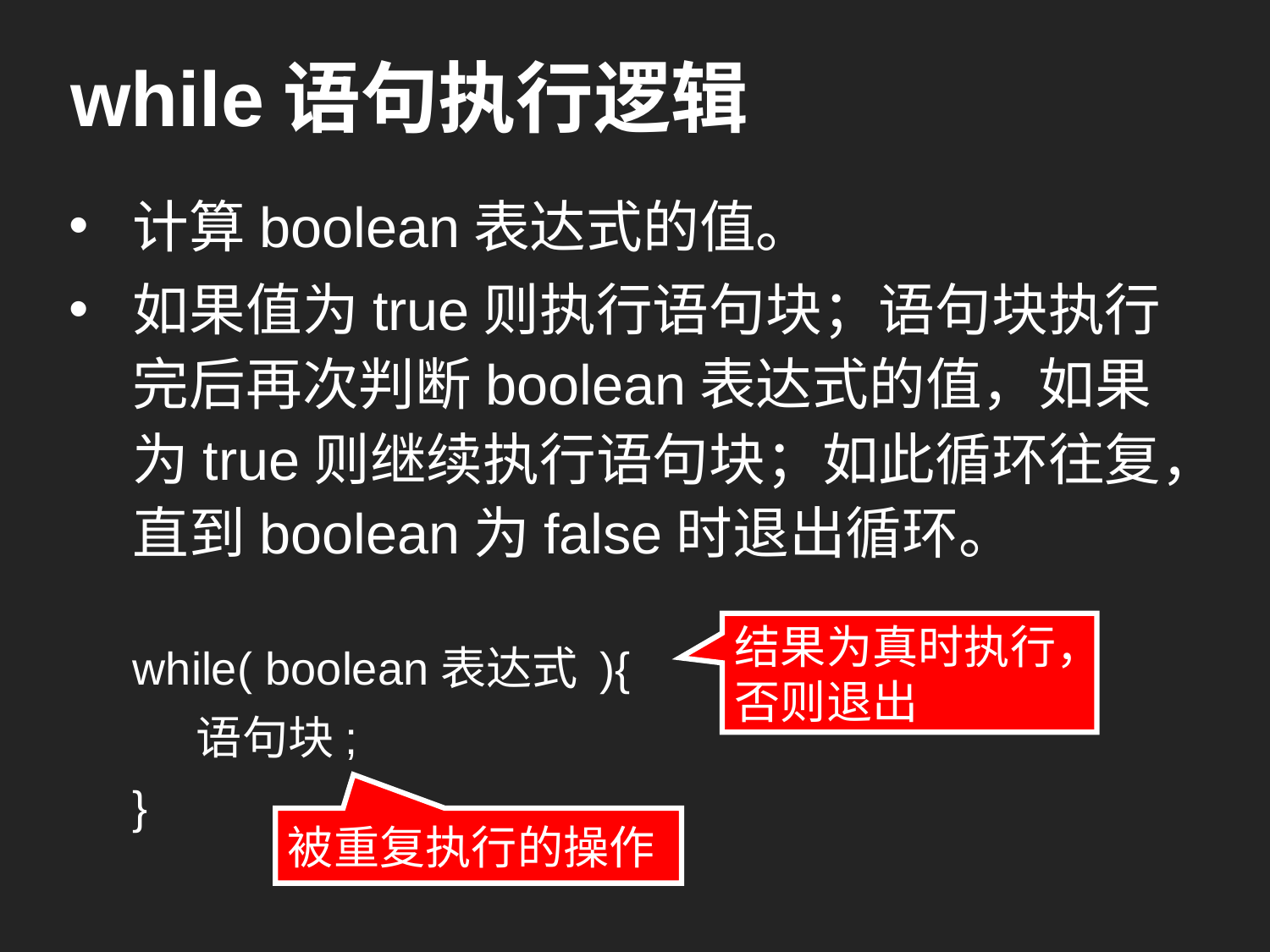

# while语句执行逻辑
计算boolean表达式的值。
如果值为true则执行语句块；语句块执行完后再次判断boolean表达式的值，如果为true则继续执行语句块；如此循环往复，直到boolean为false时退出循环。

while( boolean表达式 ){
	语句块;
}
结果为真时执行，否则退出
被重复执行的操作